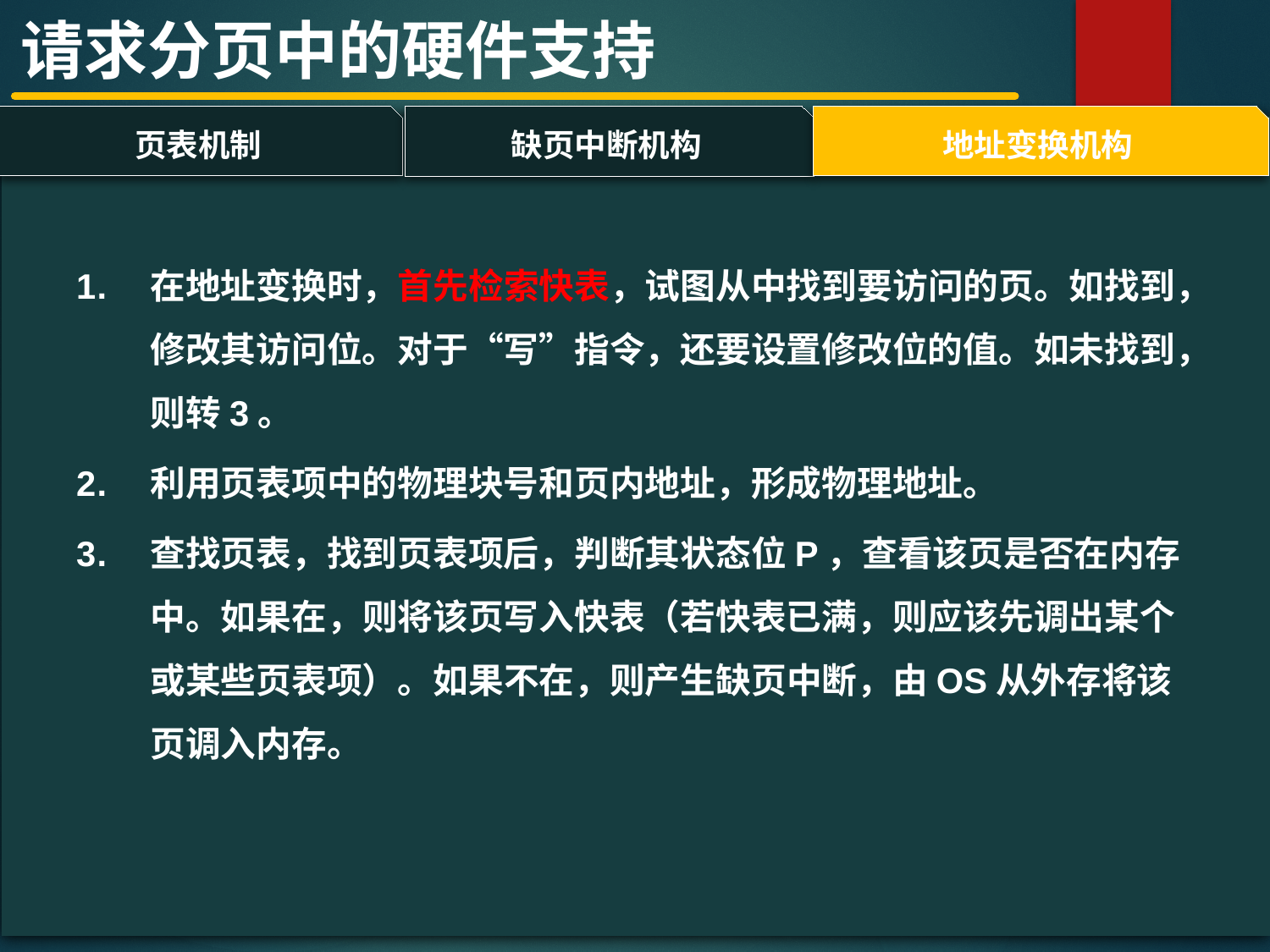

请求分页中的硬件支持
页表机制
地址变换机构
缺页中断机构
#
在地址变换时，首先检索快表，试图从中找到要访问的页。如找到，修改其访问位。对于“写”指令，还要设置修改位的值。如未找到，则转3。
利用页表项中的物理块号和页内地址，形成物理地址。
查找页表，找到页表项后，判断其状态位P，查看该页是否在内存中。如果在，则将该页写入快表（若快表已满，则应该先调出某个或某些页表项）。如果不在，则产生缺页中断，由OS从外存将该页调入内存。